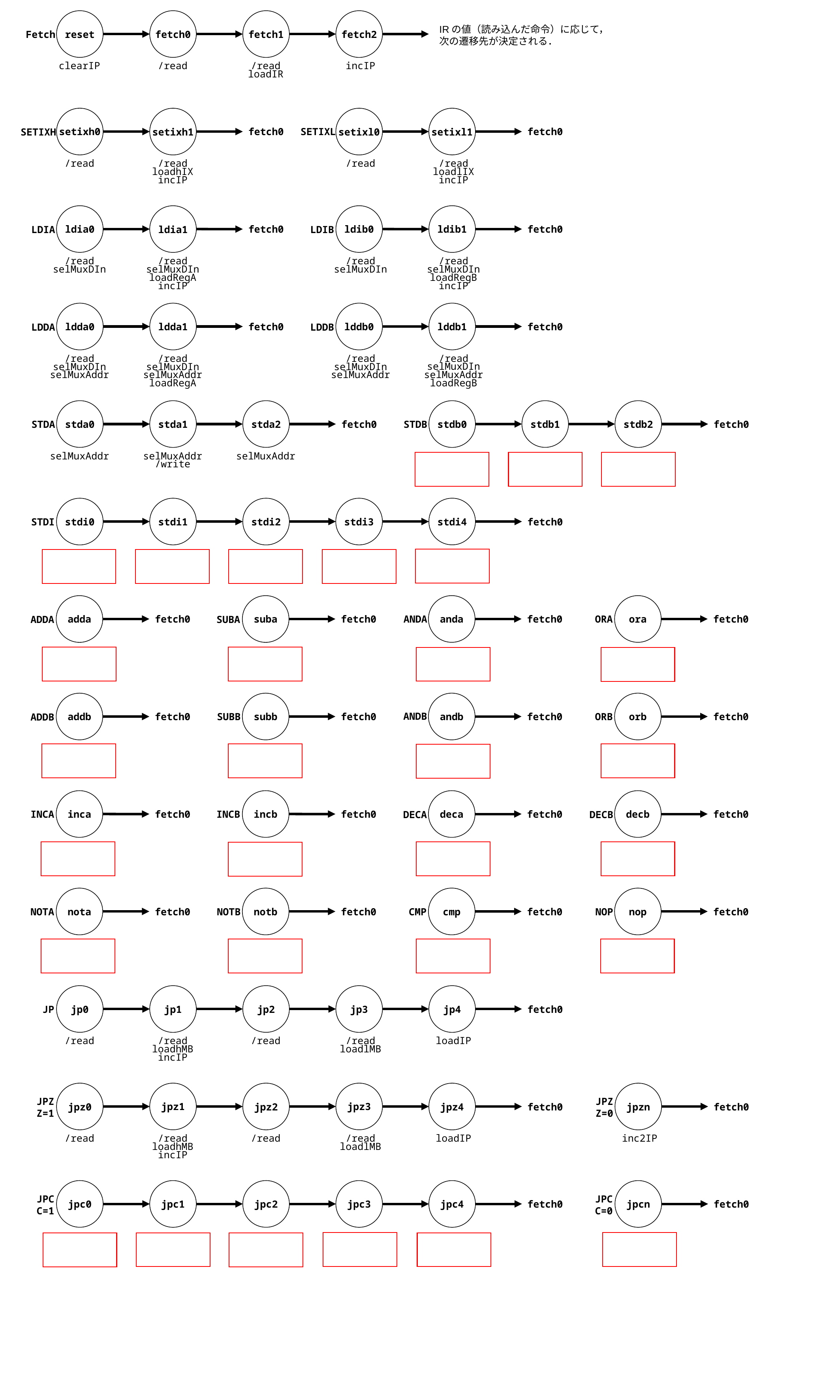

reset
clearIP
fetch0
/read
fetch1
/read
loadIR
fetch2
incIP
IRの値（読み込んだ命令）に応じて，
次の遷移先が決定される．
Fetch
setixh0
/read
setixh1
/read
loadhIX
incIP
fetch0
setixl0
/read
setixl1
/read
loadlIX
incIP
fetch0
SETIXL
SETIXH
ldia0
/read
selMuxDIn
ldia1
/read
selMuxDIn
loadRegA
incIP
fetch0
ldib0
/read
selMuxDIn
ldib1
/read
selMuxDIn
loadRegB
incIP
fetch0
LDIA
LDIB
ldda0
/read
selMuxDIn
selMuxAddr
ldda1
/read
selMuxDIn
selMuxAddr
loadRegA
fetch0
lddb0
/read
selMuxDIn
selMuxAddr
lddb1
/read
selMuxDIn
selMuxAddr
loadRegB
fetch0
LDDA
LDDB
stda0
selMuxAddr
stda1
selMuxAddr
/write
stda2
selMuxAddr
fetch0
stdb0
stdb1
stdb2
fetch0
STDB
STDA

stdi0
stdi1
stdi2
stdi3
stdi4
fetch0
STDI

adda
fetch0
suba
fetch0
anda
fetch0
ora
fetch0
ANDA
ORA
ADDA
SUBA

addb
fetch0
subb
fetch0
andb
fetch0
orb
fetch0
ANDB
ORB
SUBB
ADDB

inca
fetch0
incb
fetch0
deca
fetch0
decb
fetch0
INCA
INCB
DECA
DECB

nota
fetch0
notb
fetch0
cmp
fetch0
nop

fetch0
NOTB
NOP
NOTA
CMP

jp0
/read
jp1
/read
loadhMB
incIP
jp2
/read
jp3
/read
loadlMB
jp4
loadIP
fetch0
JP
jpz0
/read
jpz1
/read
loadhMB
incIP
jpz2
/read
jpz3
/read
loadlMB
jpz4
loadIP
fetch0
jpzn
inc2IP
fetch0
JPZ
Z=1
JPZ
Z=0
jpc0
jpc1
jpc2
jpc3
jpc4
fetch0
jpcn
fetch0
JPC
C=1
JPC
C=0